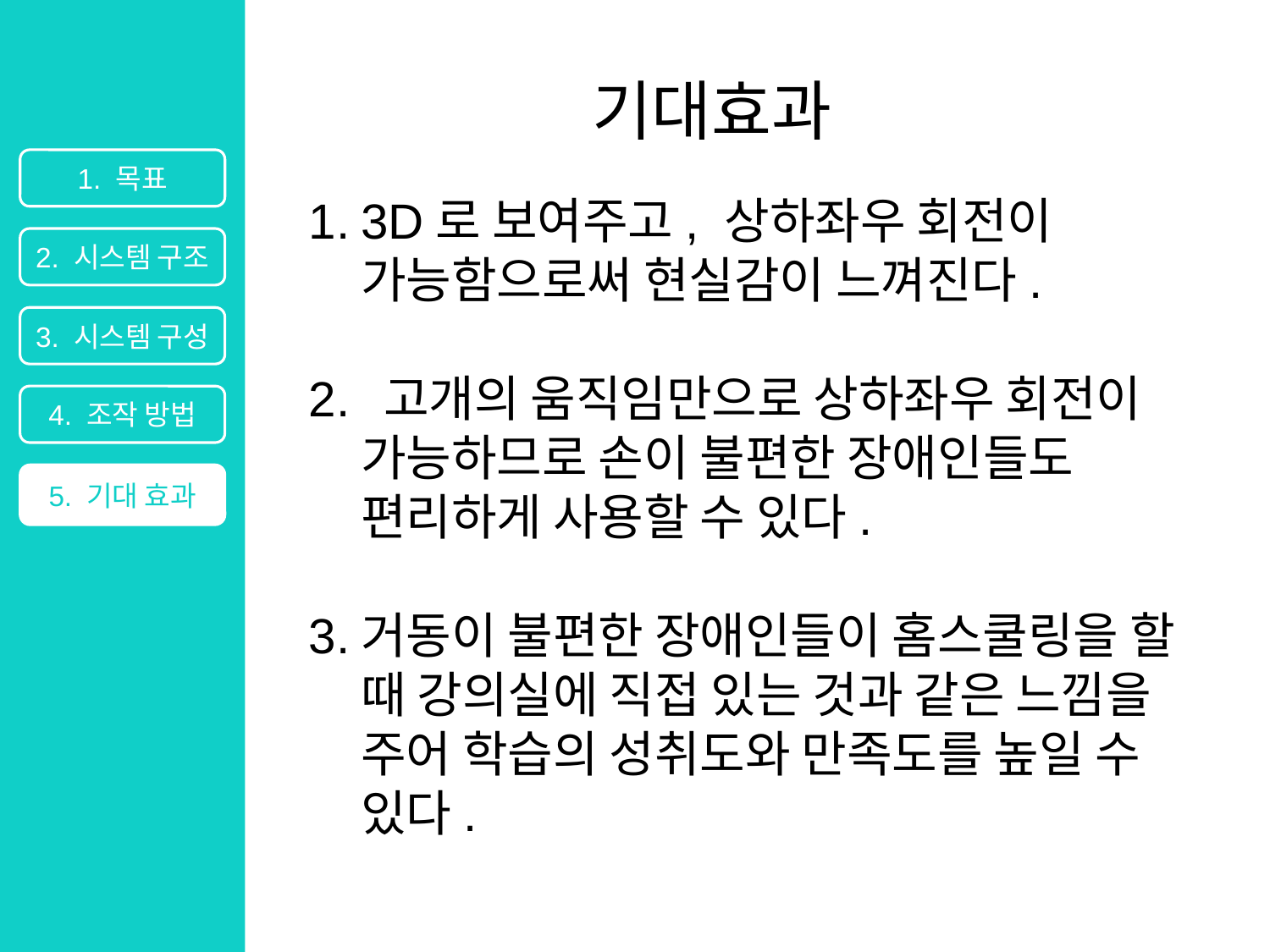

기대효과

02 목표

1. 목표
3D로 보여주고, 상하좌우 회전이 가능함으로써 현실감이 느껴진다.

 고개의 움직임만으로 상하좌우 회전이 가능하므로 손이 불편한 장애인들도 편리하게 사용할 수 있다.

거동이 불편한 장애인들이 홈스쿨링을 할 때 강의실에 직접 있는 것과 같은 느낌을 주어 학습의 성취도와 만족도를 높일 수 있다.

2. 시스템 구조

3. 시스템 구성

4. 조작 방법

5. 기대 효과